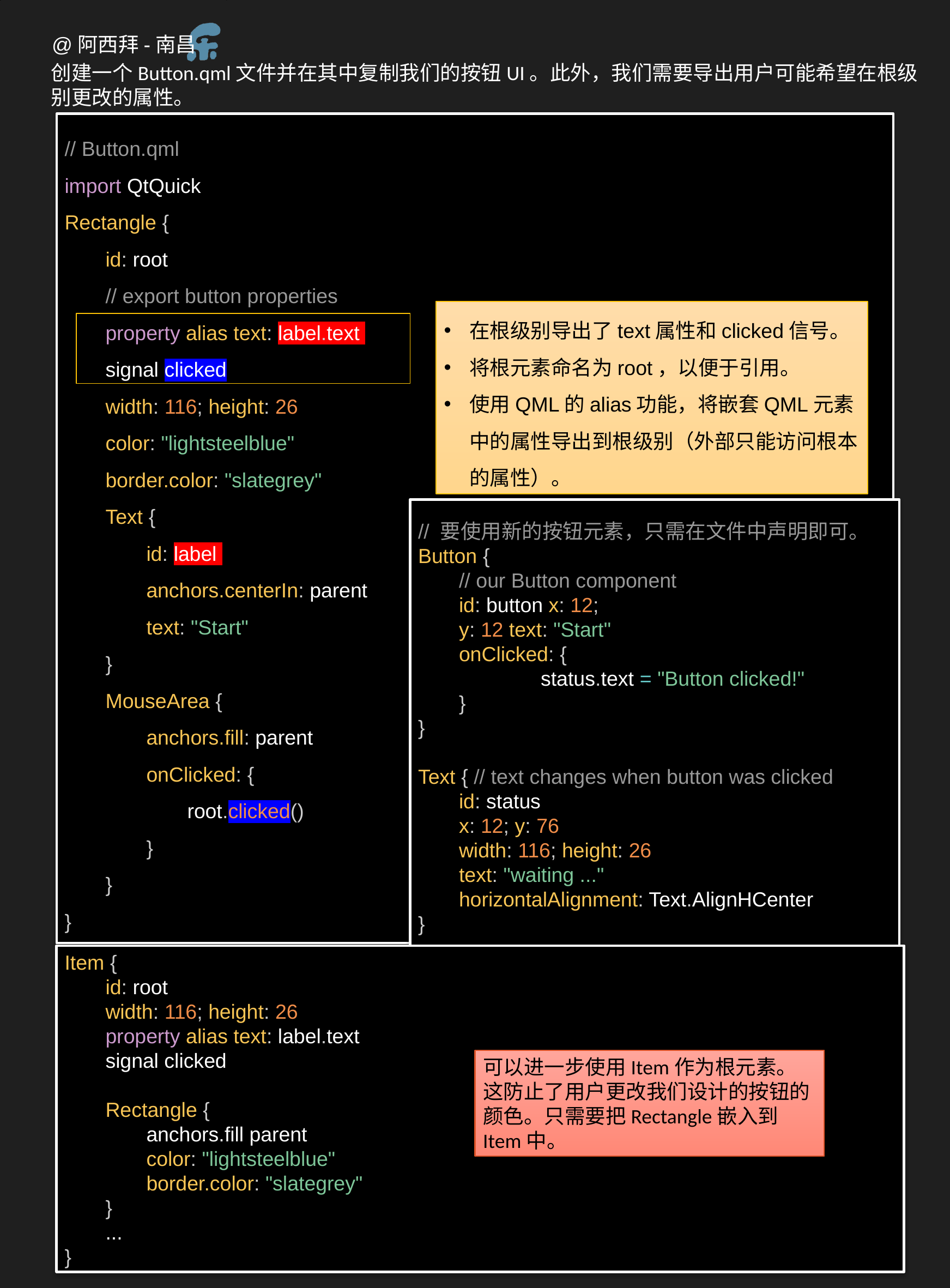

创建一个Button.qml文件并在其中复制我们的按钮UI。此外，我们需要导出用户可能希望在根级别更改的属性。
// Button.qml
import QtQuick
Rectangle {
id: root
// export button properties
property alias text: label.text
signal clicked
width: 116; height: 26
color: "lightsteelblue"
border.color: "slategrey"
Text {
id: label
anchors.centerIn: parent
text: "Start"
}
MouseArea {
anchors.fill: parent
onClicked: {
root.clicked()
}
}
}
在根级别导出了text属性和clicked信号。
将根元素命名为root，以便于引用。
使用QML的alias功能，将嵌套QML元素中的属性导出到根级别（外部只能访问根本的属性）。

// 要使用新的按钮元素，只需在文件中声明即可。
Button {
// our Button component
id: button x: 12;
y: 12 text: "Start"
onClicked: {
	status.text = "Button clicked!"
}
}

Text { // text changes when button was clicked
id: status
x: 12; y: 76
width: 116; height: 26
text: "waiting ..."
horizontalAlignment: Text.AlignHCenter
}
Item {
id: root
width: 116; height: 26
property alias text: label.text
signal clicked

Rectangle {
anchors.fill parent
color: "lightsteelblue"
border.color: "slategrey"
}
...
}
可以进一步使用Item作为根元素。这防止了用户更改我们设计的按钮的颜色。只需要把Rectangle嵌入到Item中。